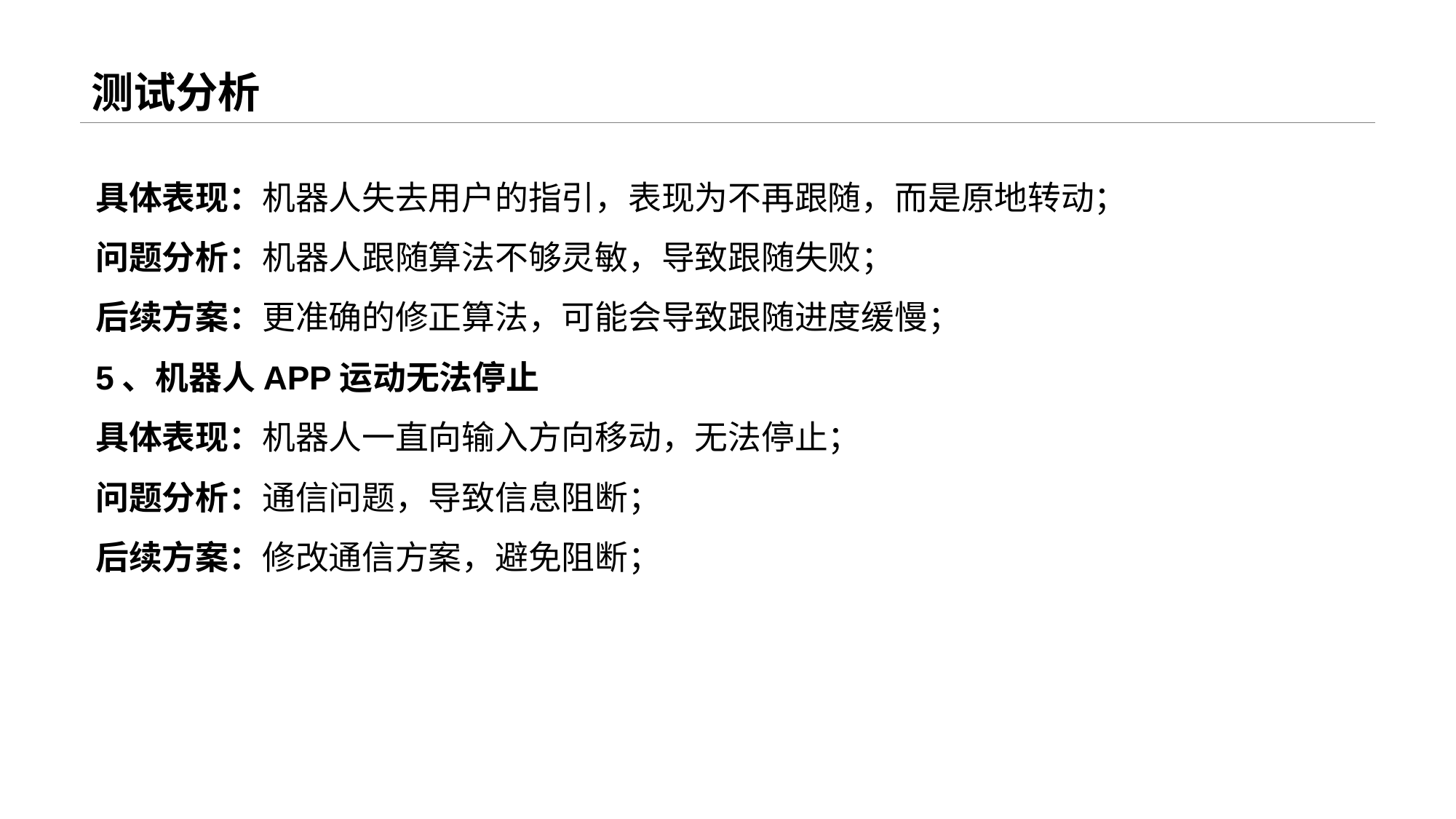

# 测试分析
具体表现：机器人失去用户的指引，表现为不再跟随，而是原地转动；
问题分析：机器人跟随算法不够灵敏，导致跟随失败；
后续方案：更准确的修正算法，可能会导致跟随进度缓慢；
5、机器人APP运动无法停止
具体表现：机器人一直向输入方向移动，无法停止；
问题分析：通信问题，导致信息阻断；
后续方案：修改通信方案，避免阻断；